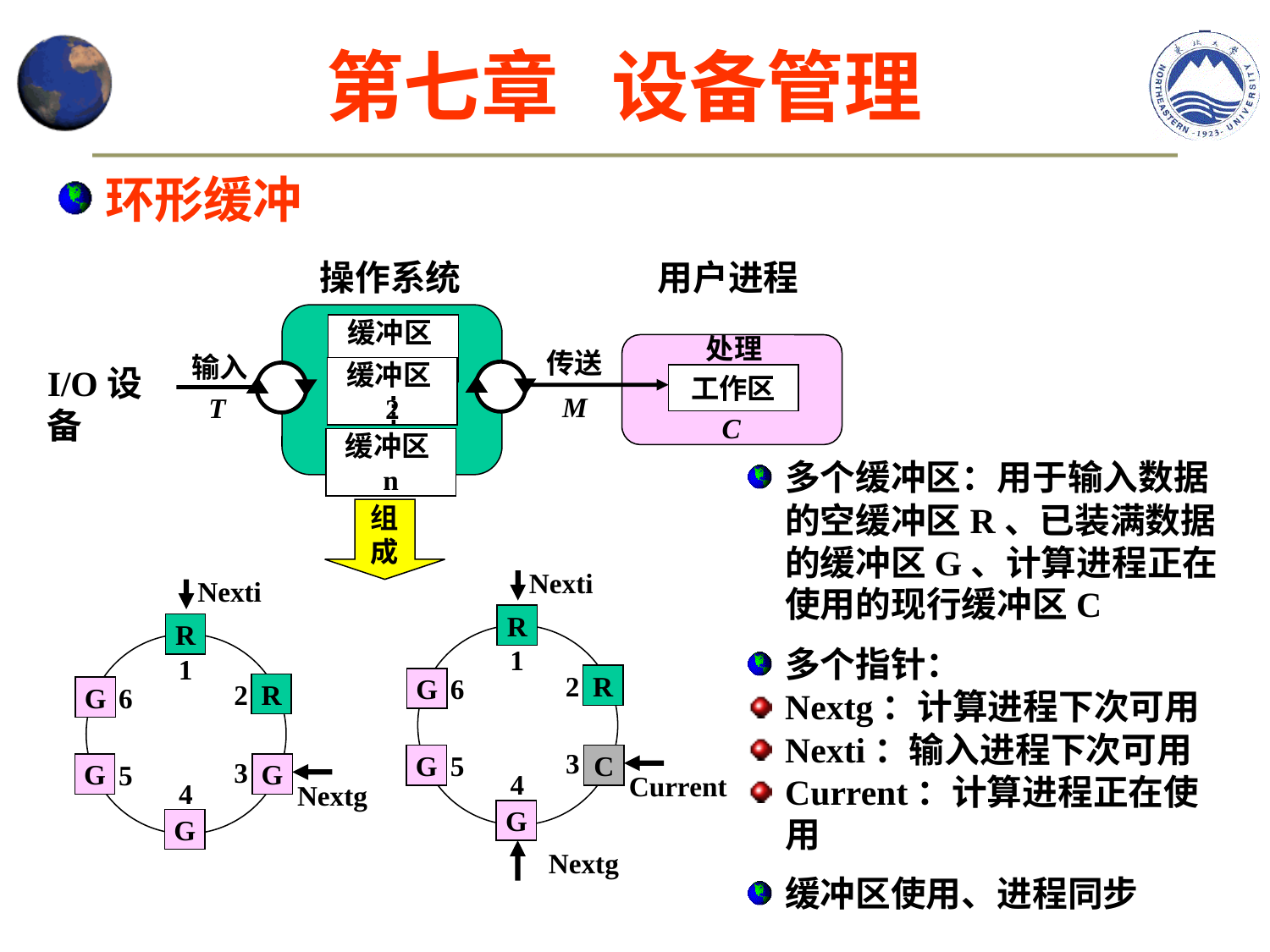

第七章   设备管理

环形缓冲
操作系统
用户进程

缓冲区1
处理

传送
输入
I/O设备
缓冲区2

工作区
M
T

C
缓冲区n
多个缓冲区：用于输入数据的空缓冲区R、已装满数据的缓冲区G、计算进程正在使用的现行缓冲区C
多个指针：
Nextg：计算进程下次可用
Nexti：输入进程下次可用
Current：计算进程正在使用
缓冲区使用、进程同步
组
成
Nexti
Nexti

R
R

1
1
2
6
R
G
2
6
R
G
3
5
G
C
3
5
G
G
4
Current

4
Nextg

G
G
Nextg